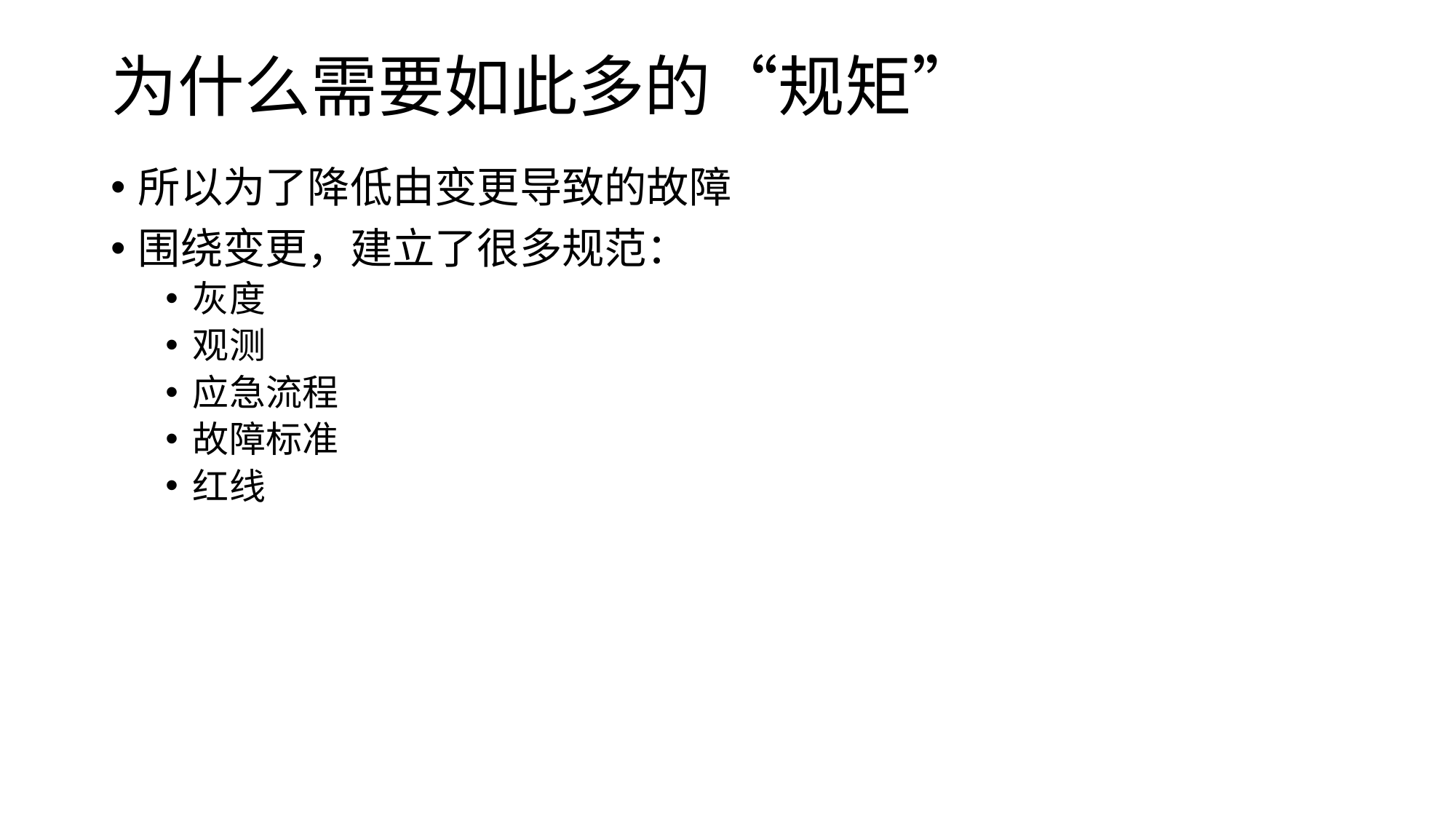

# 为什么需要如此多的“规矩”
所以为了降低由变更导致的故障
围绕变更，建立了很多规范：
灰度
观测
应急流程
故障标准
红线